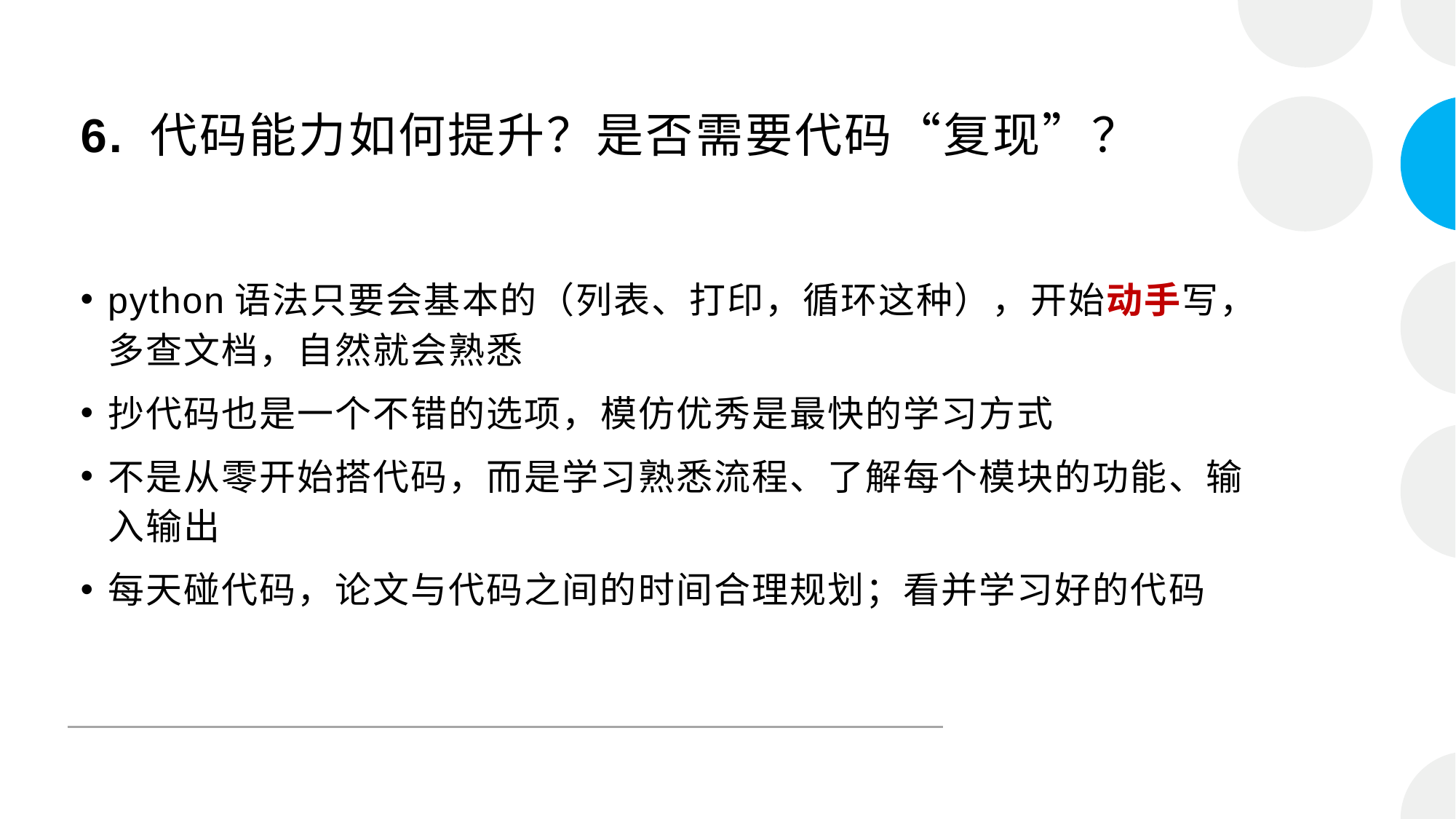

# 6. 代码能力如何提升？是否需要代码“复现”？
python语法只要会基本的（列表、打印，循环这种），开始动手写，多查文档，自然就会熟悉
抄代码也是一个不错的选项，模仿优秀是最快的学习方式
不是从零开始搭代码，而是学习熟悉流程、了解每个模块的功能、输入输出
每天碰代码，论文与代码之间的时间合理规划；看并学习好的代码